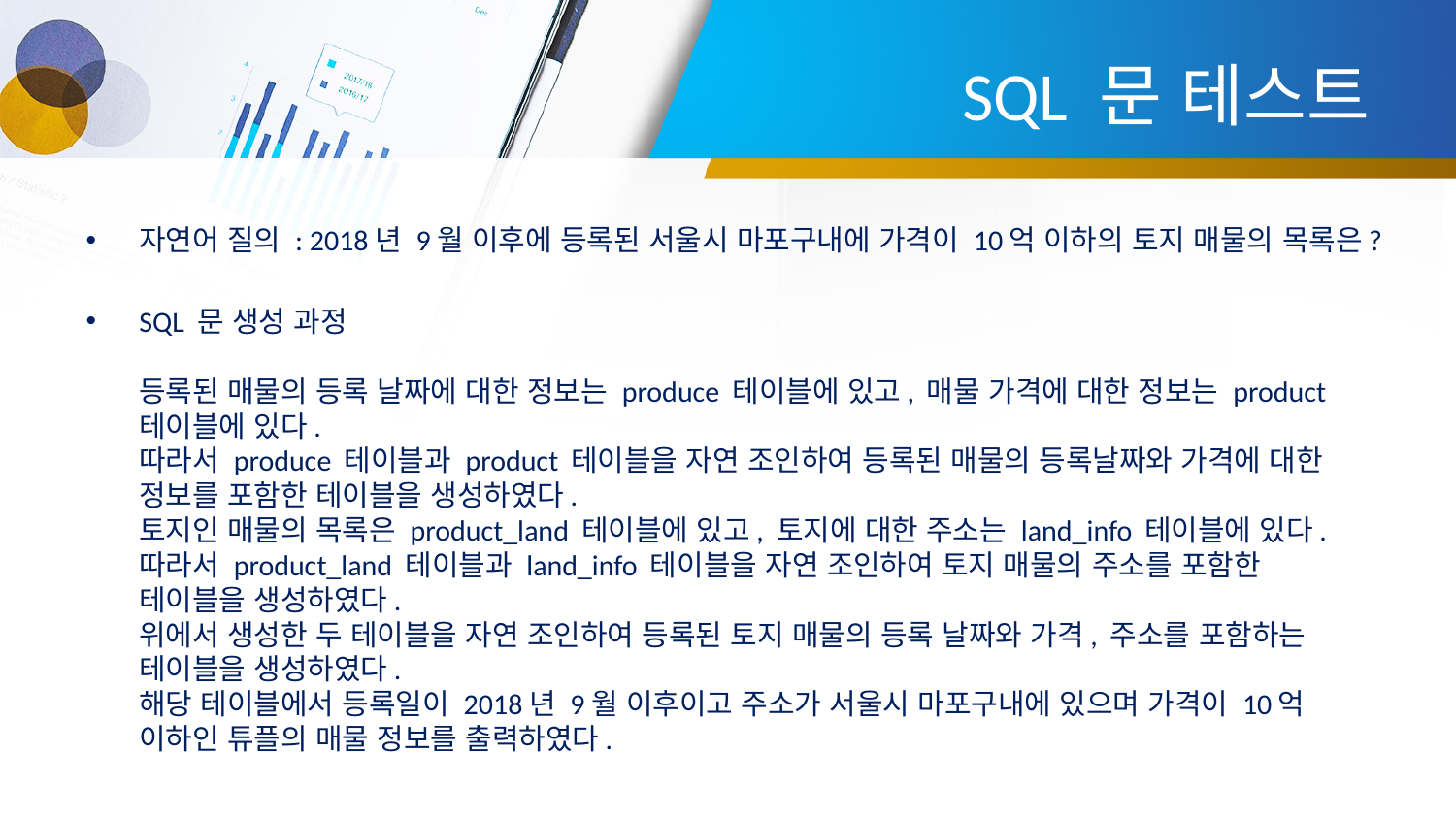

# SQL 문 테스트
자연어 질의 : 2018년 9월 이후에 등록된 서울시 마포구내에 가격이 10억 이하의 토지 매물의 목록은?

SQL 문 생성 과정
등록된 매물의 등록 날짜에 대한 정보는 produce 테이블에 있고, 매물 가격에 대한 정보는 product 테이블에 있다.
따라서 produce 테이블과 product 테이블을 자연 조인하여 등록된 매물의 등록날짜와 가격에 대한 정보를 포함한 테이블을 생성하였다.
토지인 매물의 목록은 product_land 테이블에 있고, 토지에 대한 주소는 land_info 테이블에 있다.
따라서 product_land 테이블과 land_info 테이블을 자연 조인하여 토지 매물의 주소를 포함한 테이블을 생성하였다.
위에서 생성한 두 테이블을 자연 조인하여 등록된 토지 매물의 등록 날짜와 가격, 주소를 포함하는 테이블을 생성하였다.
해당 테이블에서 등록일이 2018년 9월 이후이고 주소가 서울시 마포구내에 있으며 가격이 10억 이하인 튜플의 매물 정보를 출력하였다.